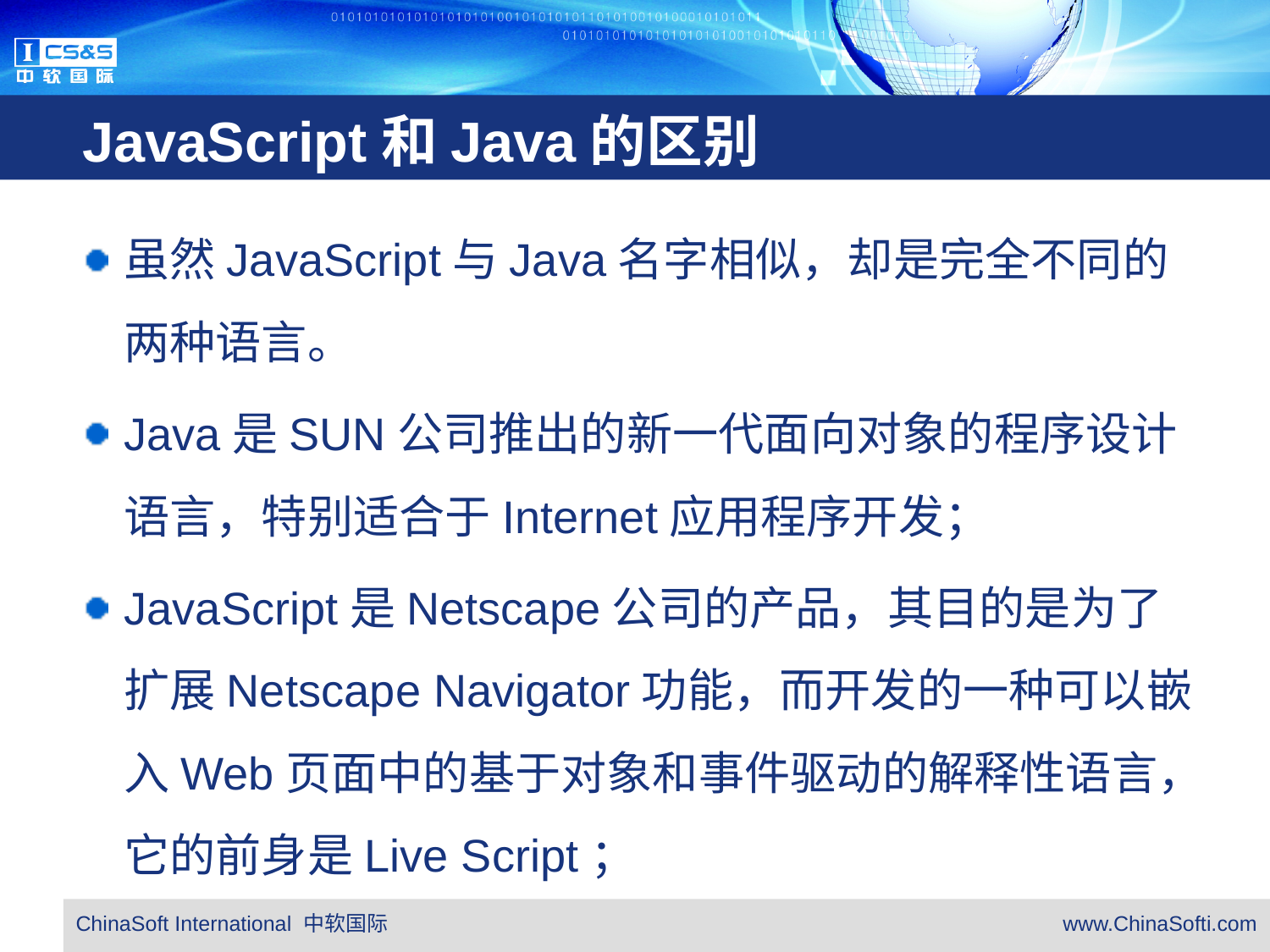

# JavaScript和Java的区别
虽然JavaScript与Java名字相似，却是完全不同的两种语言。
Java是SUN公司推出的新一代面向对象的程序设计语言，特别适合于Internet应用程序开发；
JavaScript是Netscape公司的产品，其目的是为了扩展Netscape Navigator功能，而开发的一种可以嵌入Web页面中的基于对象和事件驱动的解释性语言，它的前身是Live Script；